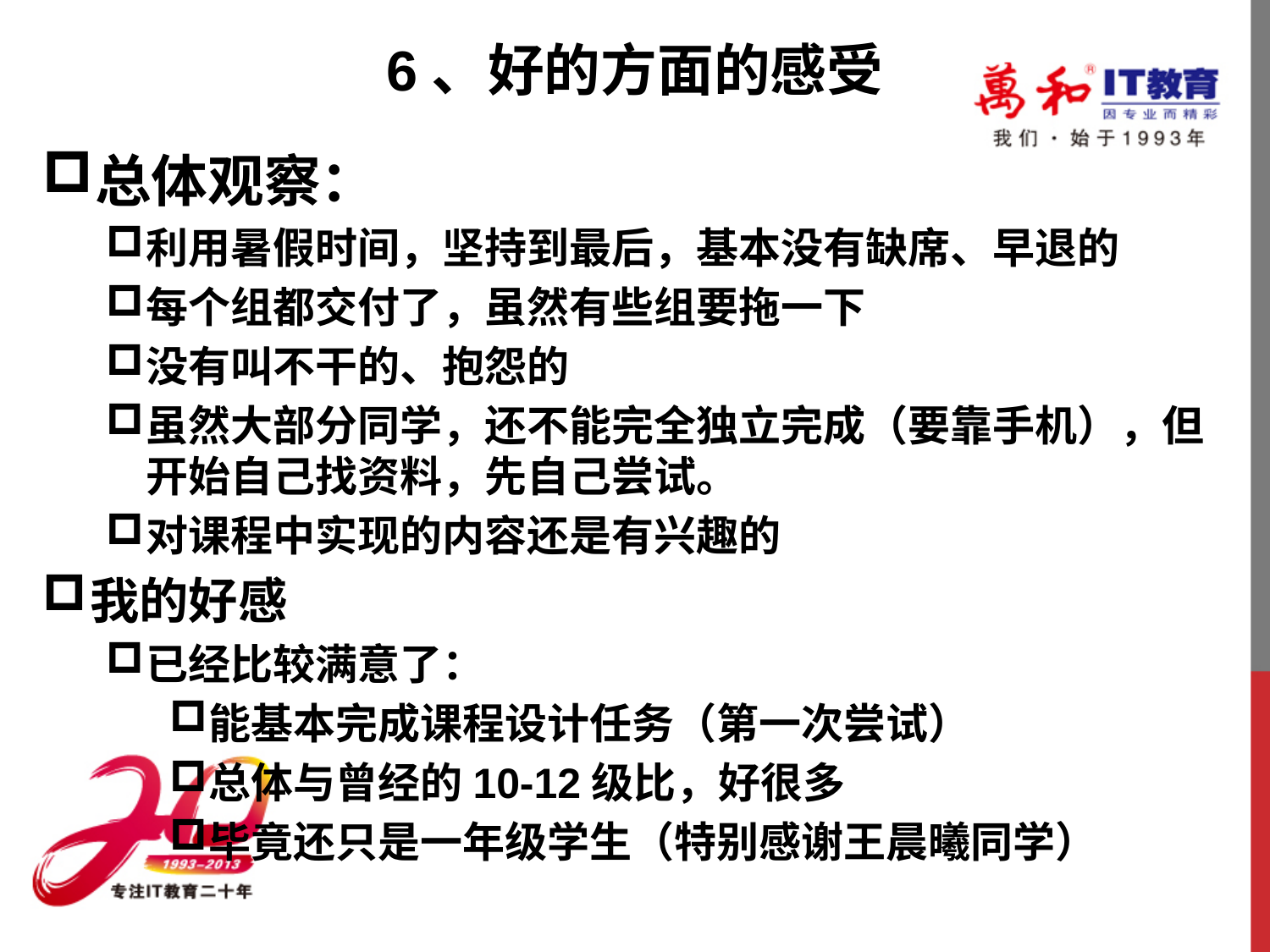

# 6、好的方面的感受
总体观察：
利用暑假时间，坚持到最后，基本没有缺席、早退的
每个组都交付了，虽然有些组要拖一下
没有叫不干的、抱怨的
虽然大部分同学，还不能完全独立完成（要靠手机），但开始自己找资料，先自己尝试。
对课程中实现的内容还是有兴趣的
我的好感
已经比较满意了：
能基本完成课程设计任务（第一次尝试）
总体与曾经的10-12级比，好很多
毕竟还只是一年级学生（特别感谢王晨曦同学）